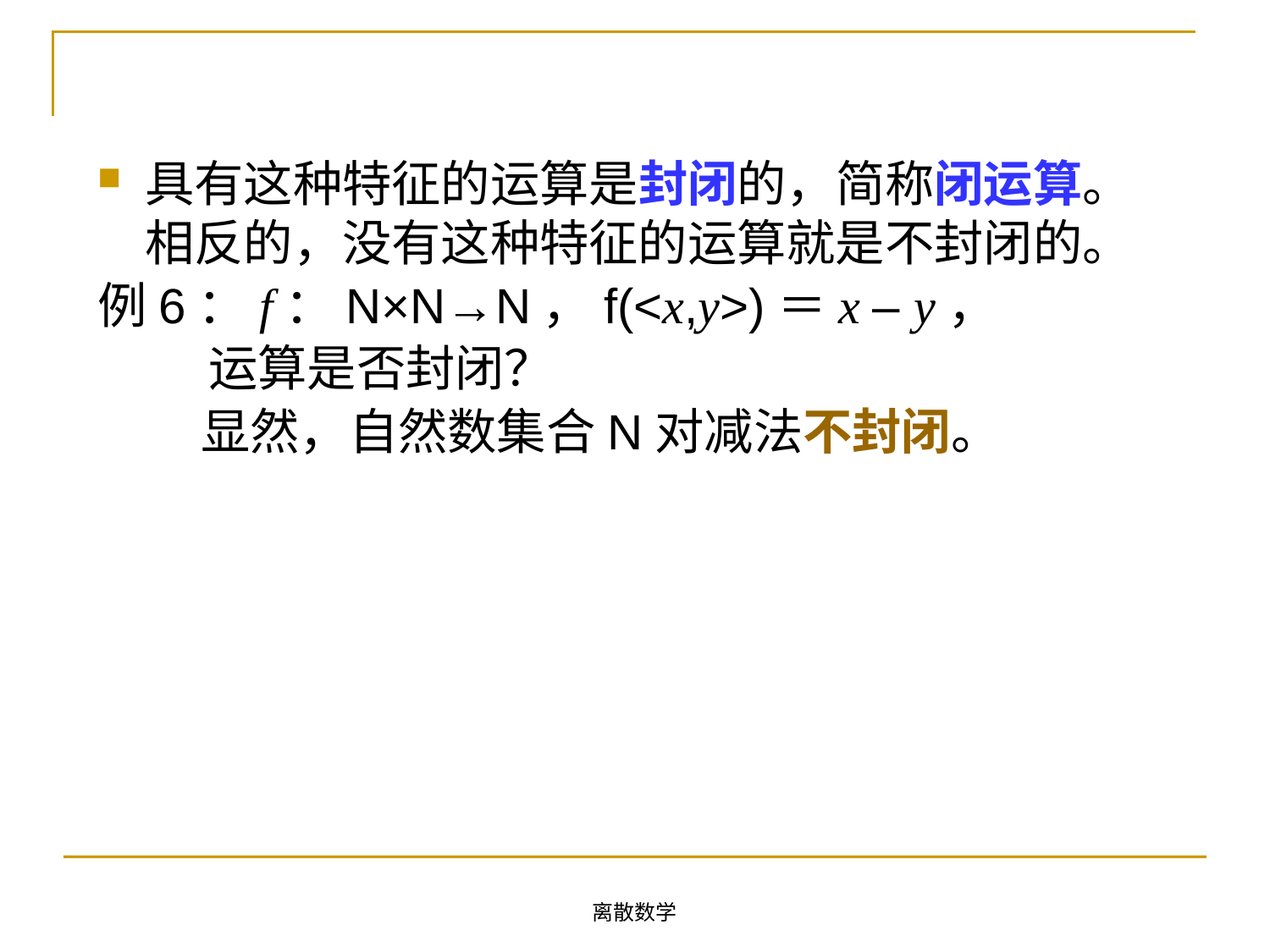

具有这种特征的运算是封闭的，简称闭运算。相反的，没有这种特征的运算就是不封闭的。
例6：f：N×N→N，f(<x,y>)＝x – y，
         运算是否封闭？
	    显然，自然数集合N对减法不封闭。

8
离散数学